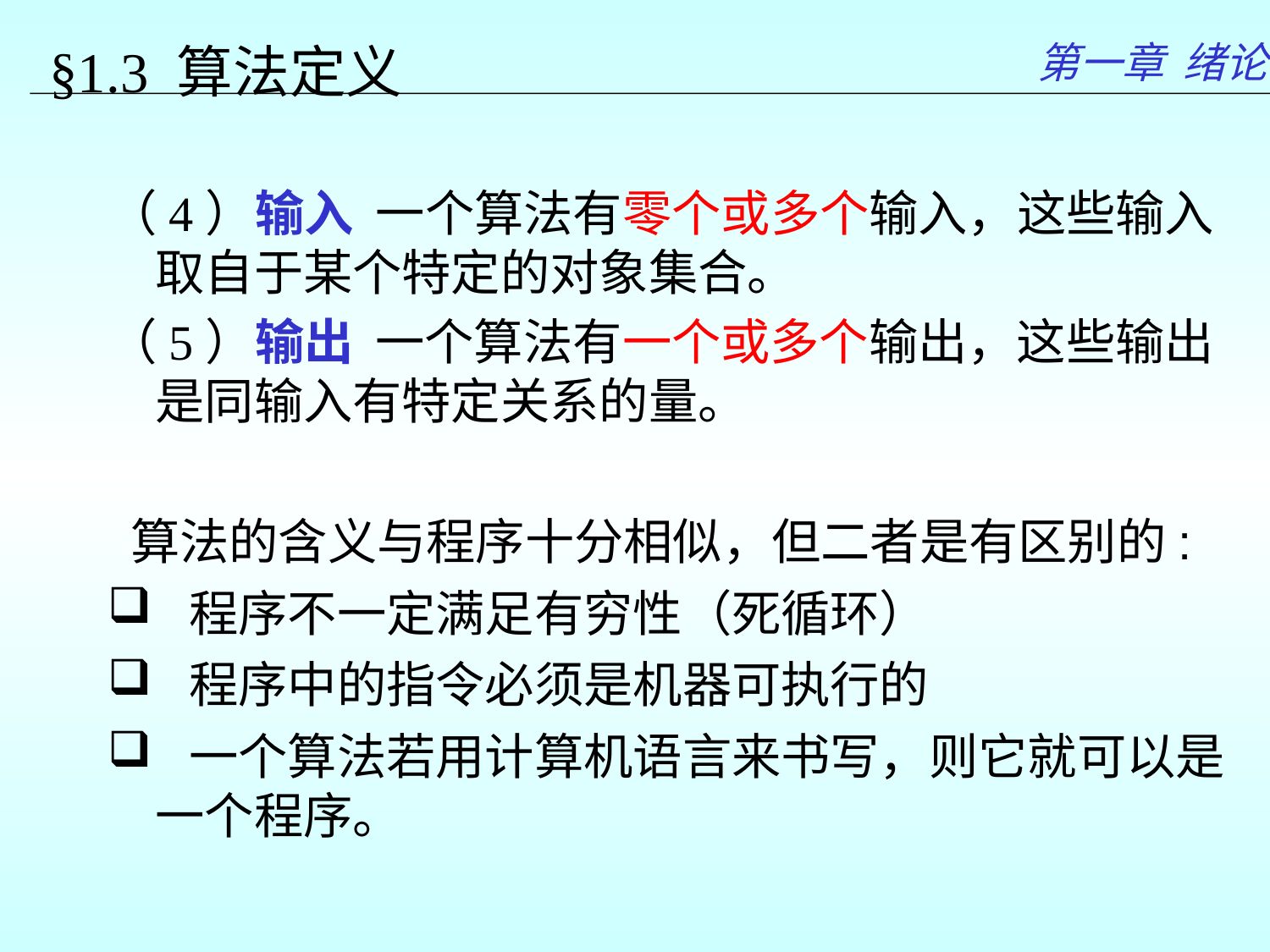

第一章  绪论

§1.3 算法定义
（4）输入  一个算法有零个或多个输入，这些输入取自于某个特定的对象集合。
（5）输出  一个算法有一个或多个输出，这些输出是同输入有特定关系的量。

 算法的含义与程序十分相似，但二者是有区别的:
  程序不一定满足有穷性（死循环）
  程序中的指令必须是机器可执行的
  一个算法若用计算机语言来书写，则它就可以是一个程序。